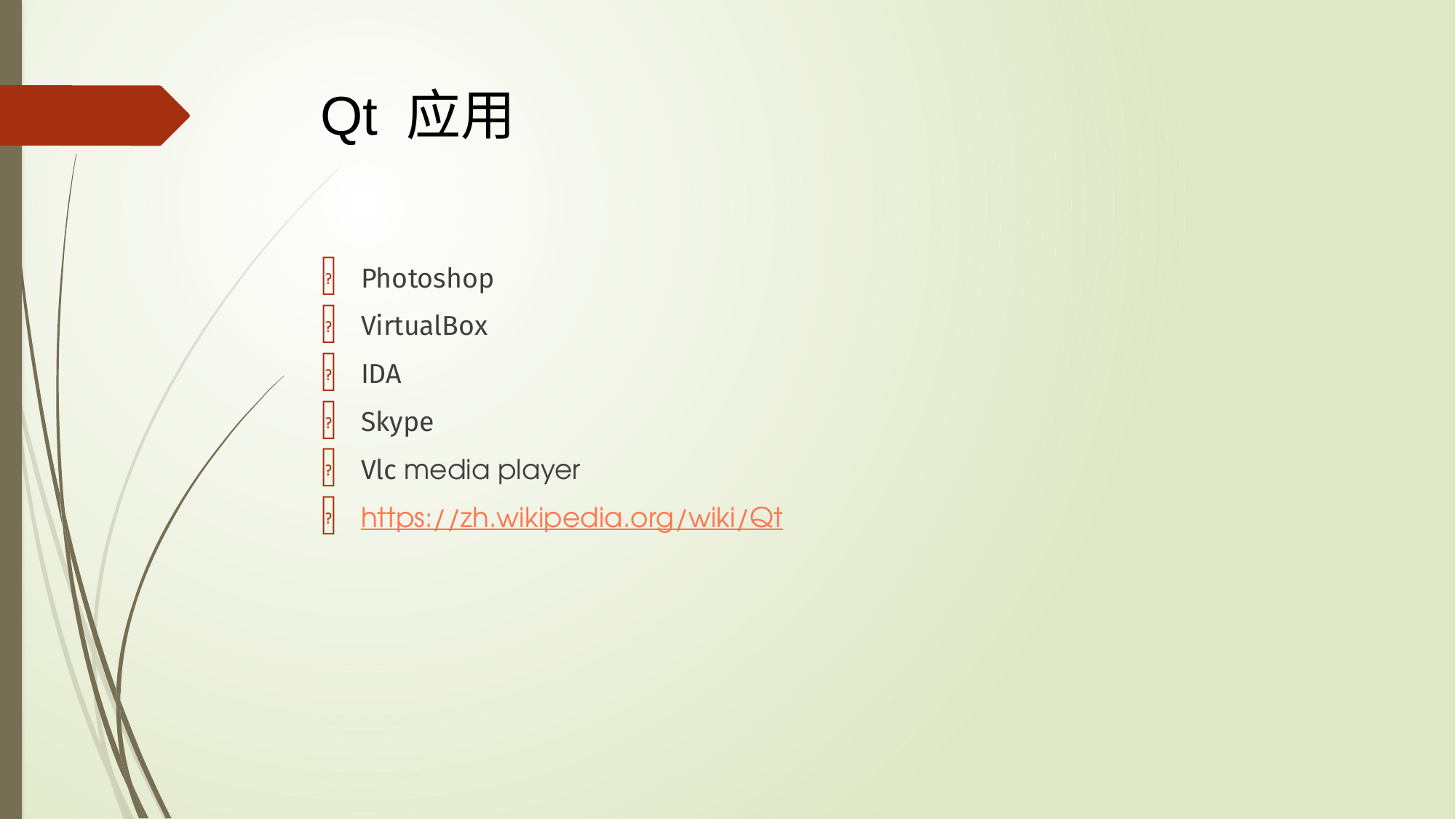

# Qt 应用
Photoshop
VirtualBox
IDA
Skype
Vlc media player
https://zh.wikipedia.org/wiki/Qt